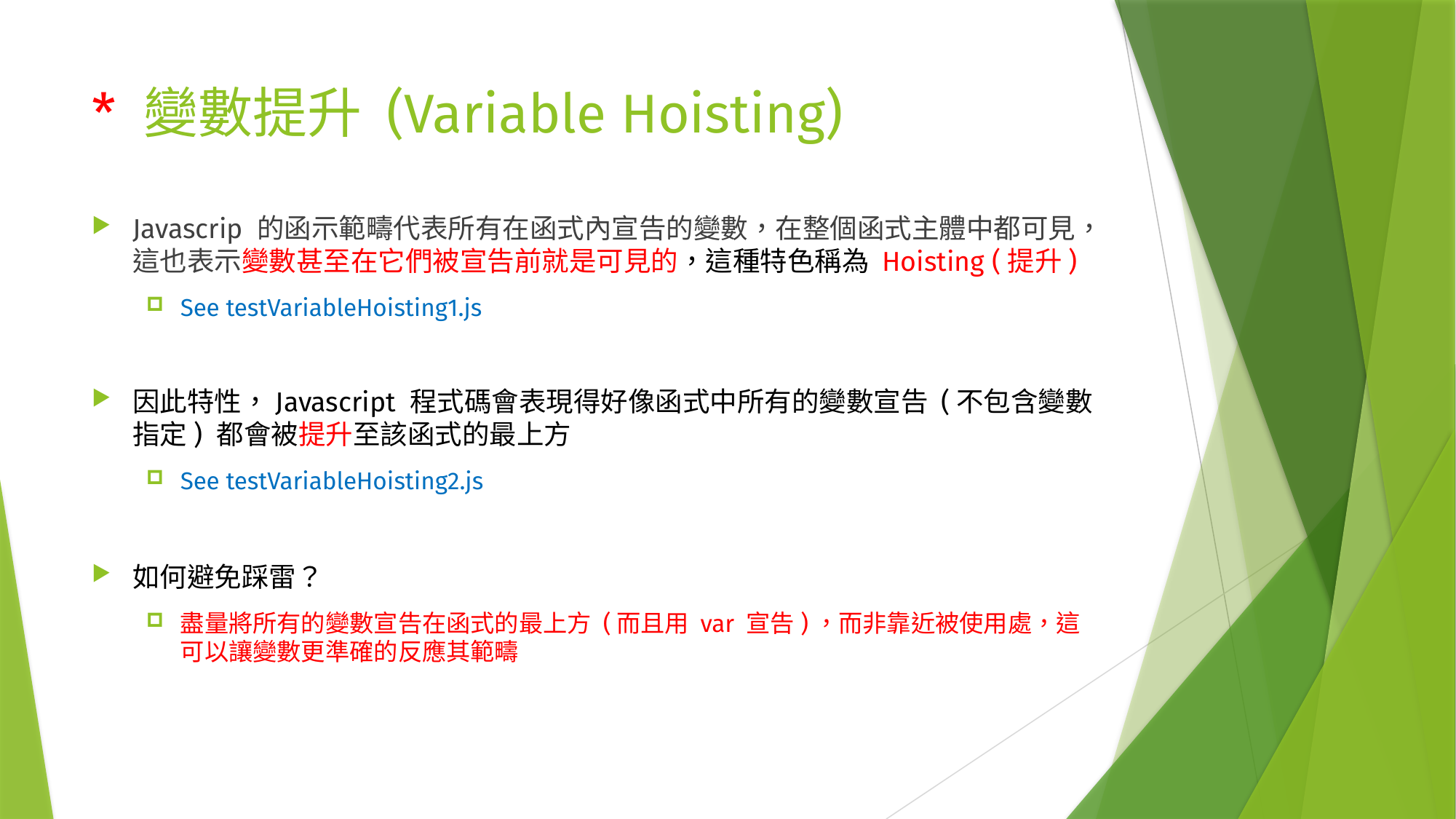

# * 變數提升 (Variable Hoisting)
Javascrip 的函示範疇代表所有在函式內宣告的變數，在整個函式主體中都可見，這也表示變數甚至在它們被宣告前就是可見的，這種特色稱為 Hoisting (提升)
See testVariableHoisting1.js

因此特性，Javascript 程式碼會表現得好像函式中所有的變數宣告 (不包含變數指定) 都會被提升至該函式的最上方
See testVariableHoisting2.js

如何避免踩雷？
盡量將所有的變數宣告在函式的最上方 (而且用 var 宣告)，而非靠近被使用處，這可以讓變數更準確的反應其範疇